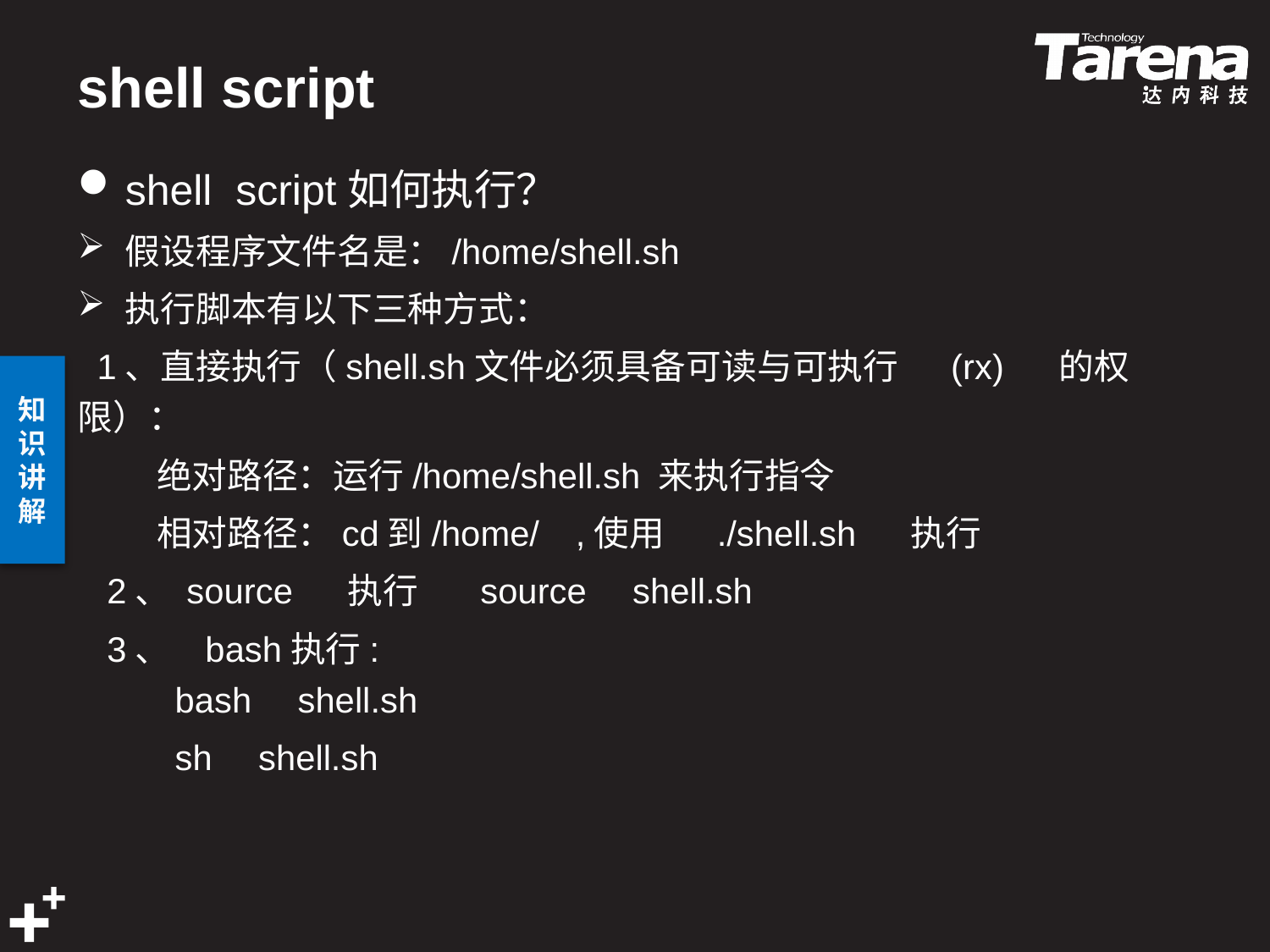

# shell script
shell  script如何执行？
假设程序文件名是：/home/shell.sh 
执行脚本有以下三种方式： 
  1、直接执行（shell.sh文件必须具备可读与可执行  (rx)  的权限）：
         绝对路径：运行/home/shell.sh 来执行指令 
         相对路径：cd到/home/ ,使用  ./shell.sh  执行 
   2、 source  执行   source  shell.sh 
   3、bash执行:  
          bash  shell.sh 
          sh  shell.sh